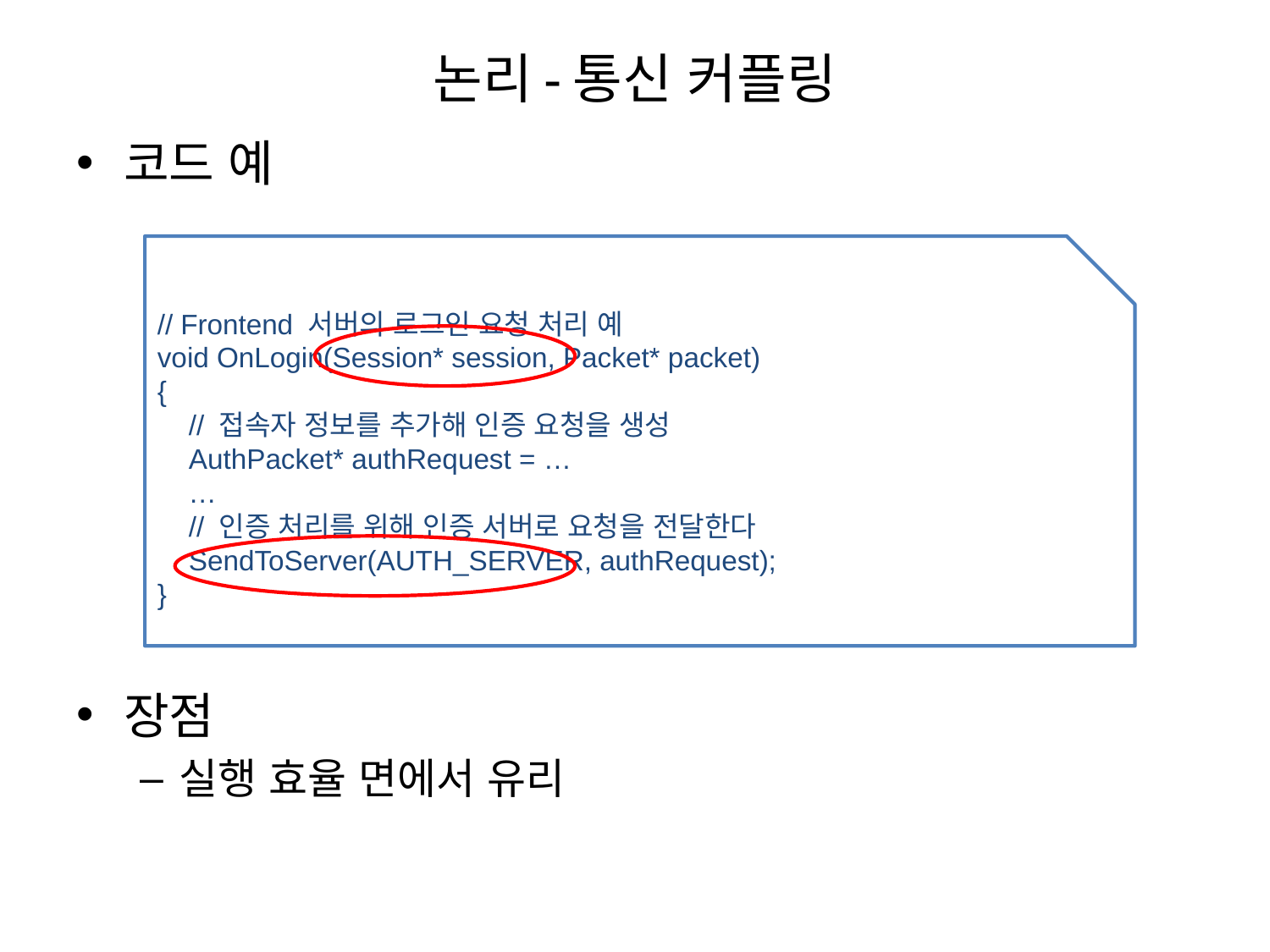

# 논리-통신 커플링
코드 예

장점
실행 효율 면에서 유리
// Frontend 서버의 로그인 요청 처리 예
void OnLogin(Session* session, Packet* packet)
{
    // 접속자 정보를 추가해 인증 요청을 생성
    AuthPacket* authRequest = …
    …
    // 인증 처리를 위해 인증 서버로 요청을 전달한다
    SendToServer(AUTH_SERVER, authRequest);
}